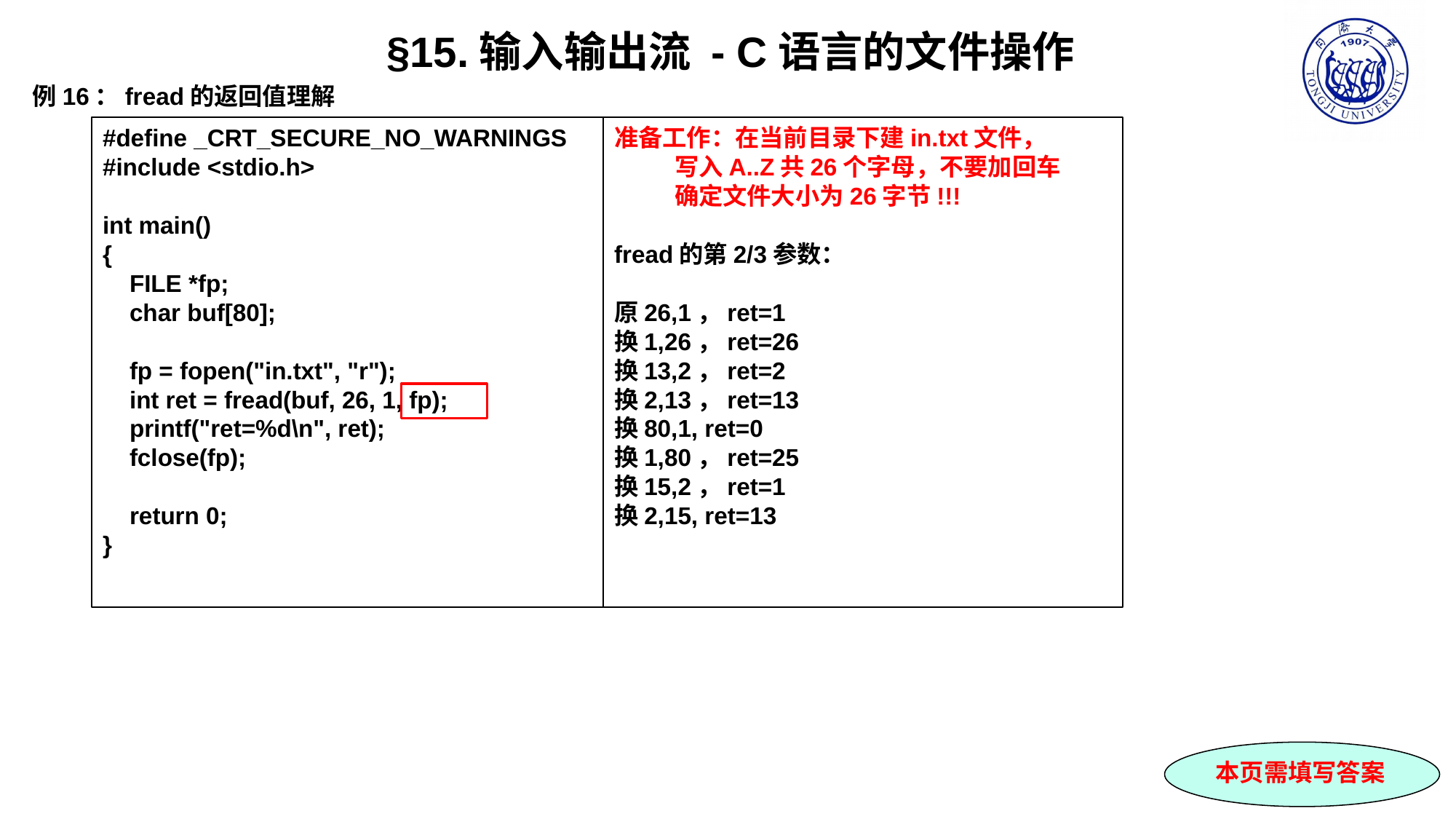

§15.输入输出流 - C语言的文件操作
例16：fread的返回值理解
#define _CRT_SECURE_NO_WARNINGS
#include <stdio.h>

int main()
{
    FILE *fp;
    char buf[80];

    fp = fopen("in.txt", "r");
    int ret = fread(buf, 26, 1, fp);
    printf("ret=%d\n", ret);
    fclose(fp);

    return 0;
}
准备工作：在当前目录下建in.txt文件，
          写入A..Z共26个字母，不要加回车
          确定文件大小为26字节!!!

fread的第2/3参数：

原26,1，ret=1
换1,26，ret=26
换13,2，ret=2
换2,13，ret=13
换80,1, ret=0
换1,80，ret=25
换15,2，ret=1
换2,15, ret=13

本页需填写答案